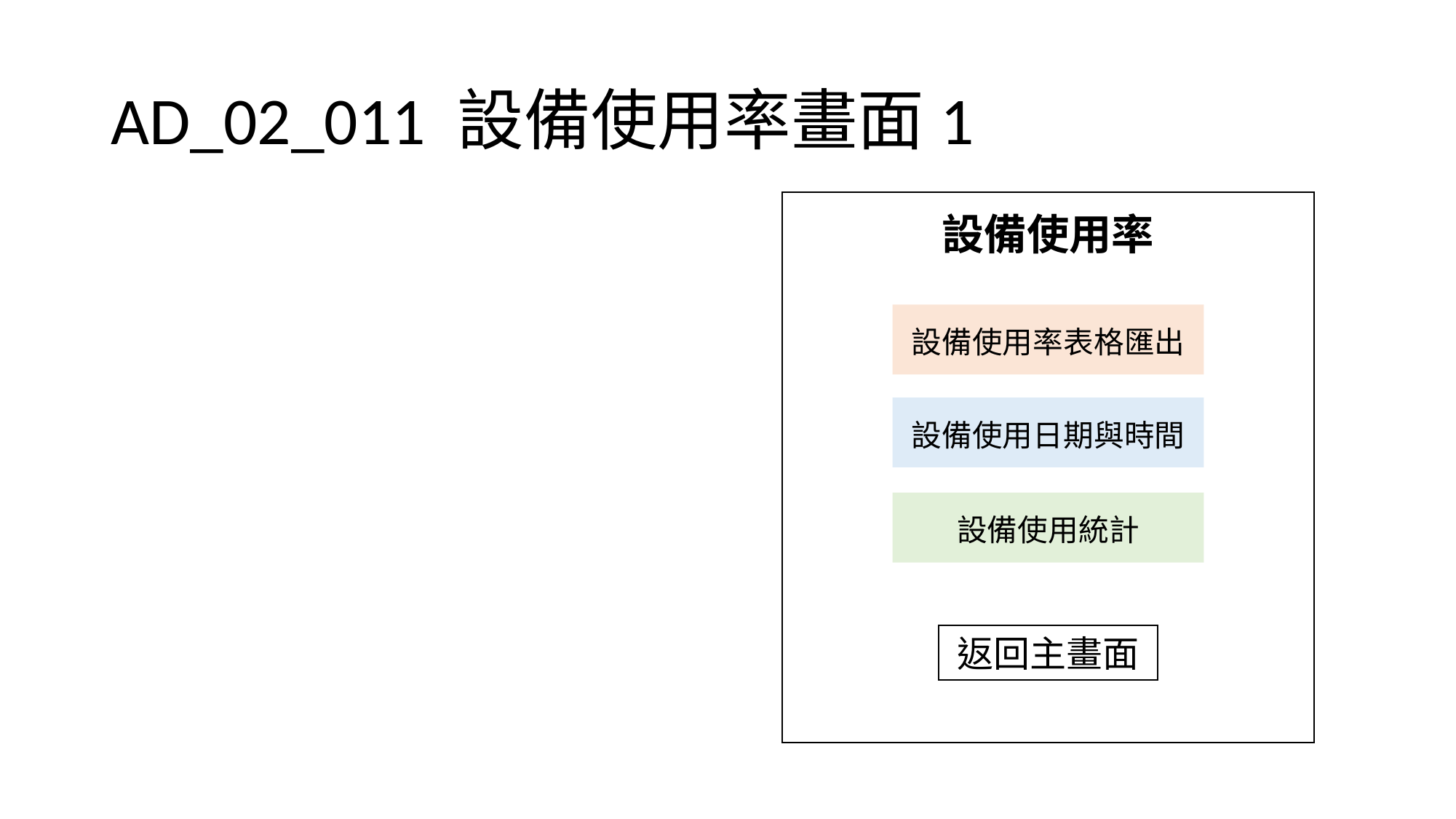

# AD_02_011 設備使用率畫面1

設備使用率
設備使用率表格匯出
設備使用日期與時間
設備使用統計
返回主畫面